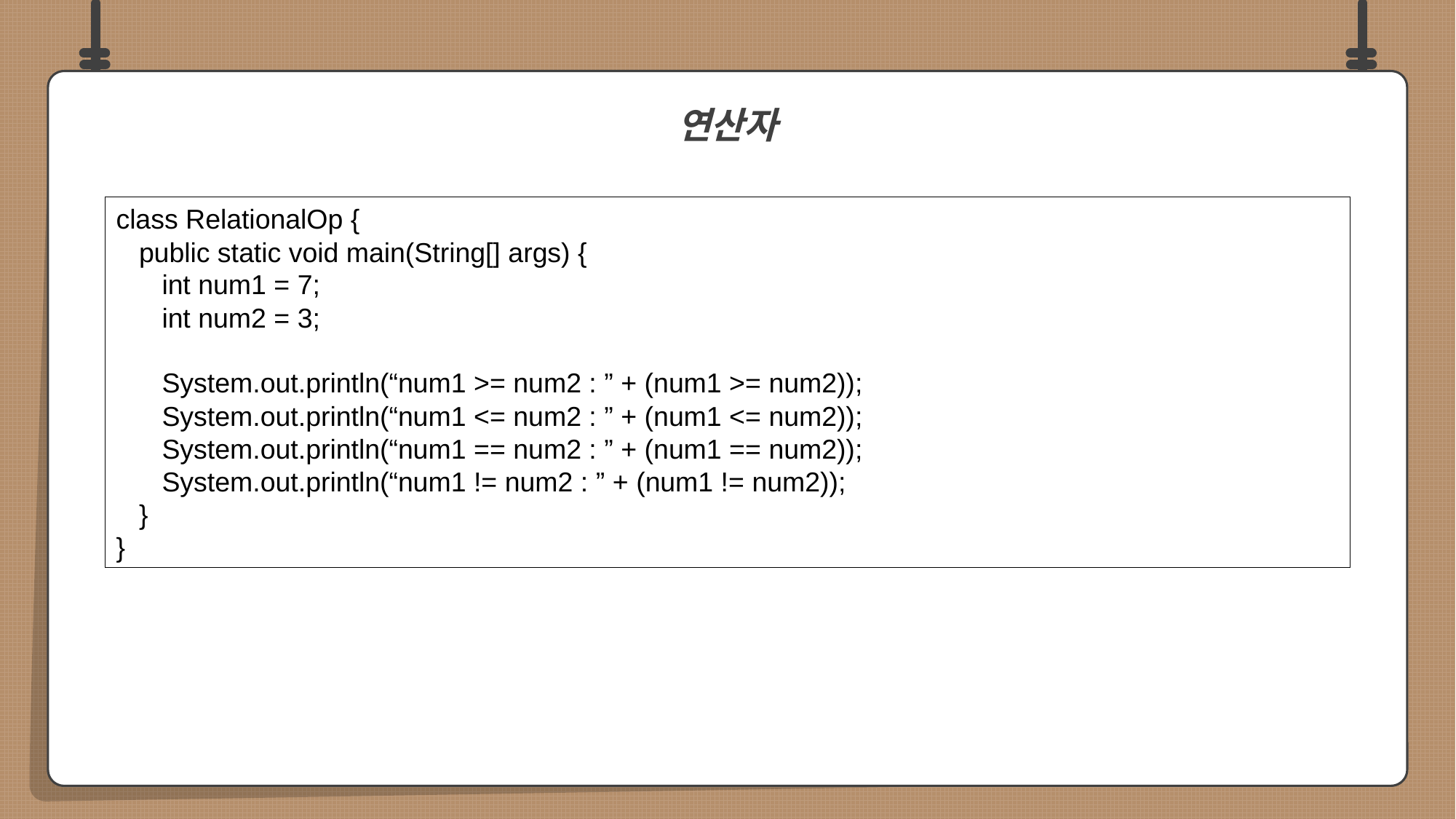

연산자

class RelationalOp {
   public static void main(String[] args) {
      int num1 = 7;
      int num2 = 3;

      System.out.println(“num1 >= num2 : ” + (num1 >= num2));
      System.out.println(“num1 <= num2 : ” + (num1 <= num2));
      System.out.println(“num1 == num2 : ” + (num1 == num2));
      System.out.println(“num1 != num2 : ” + (num1 != num2));
   }
}